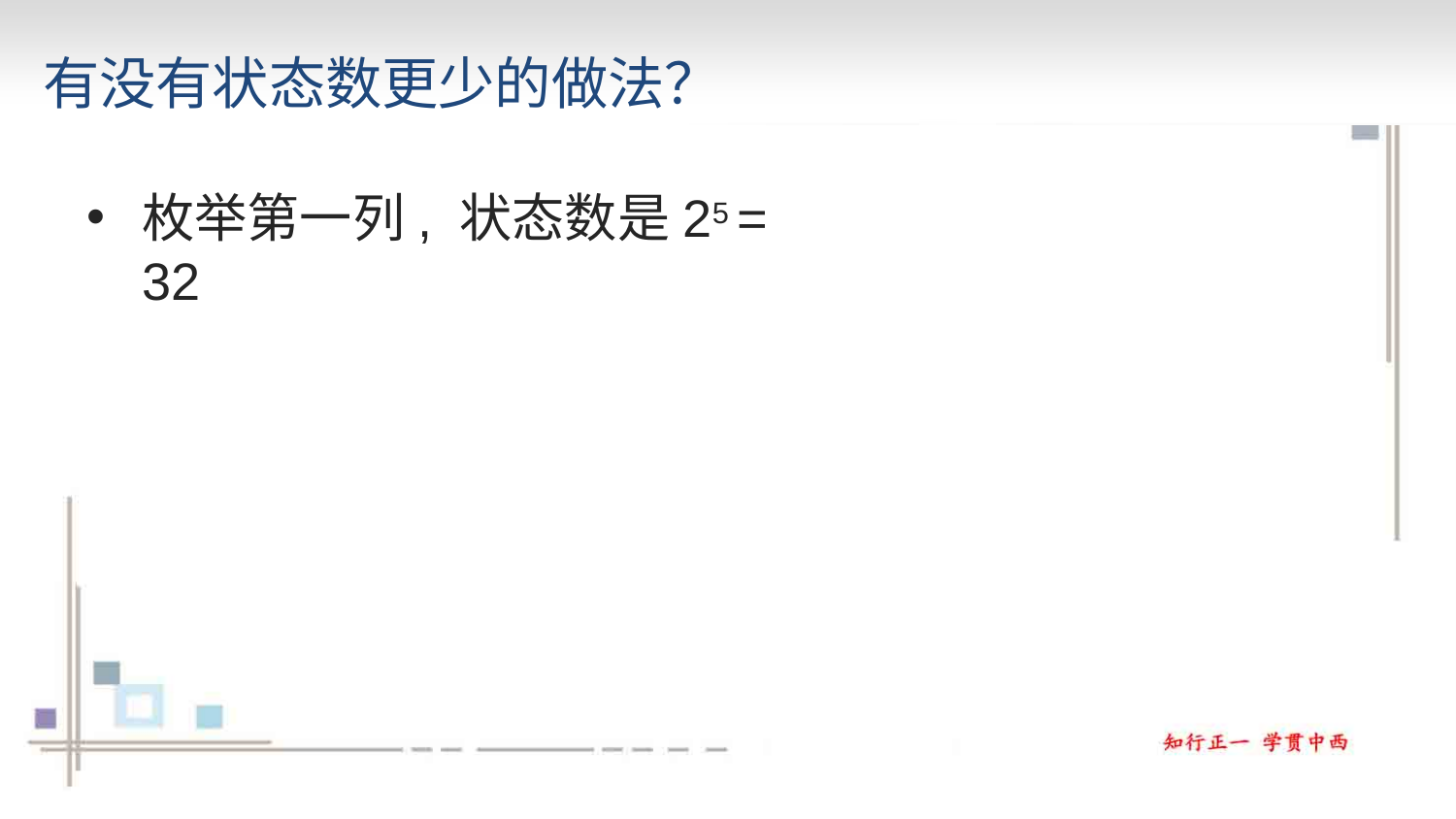

# 有没有状态数更少的做法？
枚举第一列, 状态数是25 = 32
41